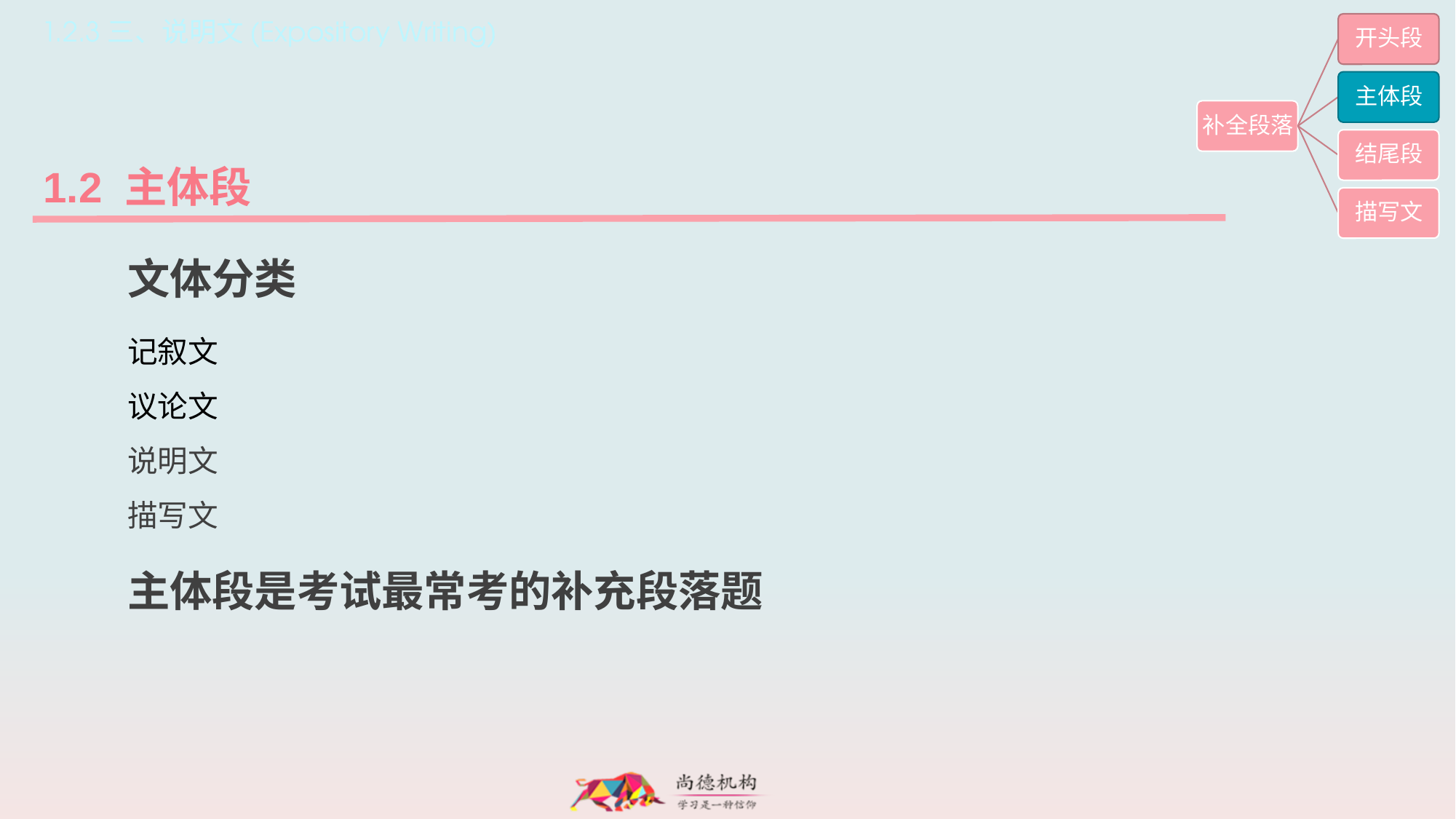

1.2.3三、说明文(Expository Writing)
补全段落

开头段

主体段

结尾段

描写文
1.2 主体段
文体分类
记叙文
议论文
说明文
描写文

主体段是考试最常考的补充段落题